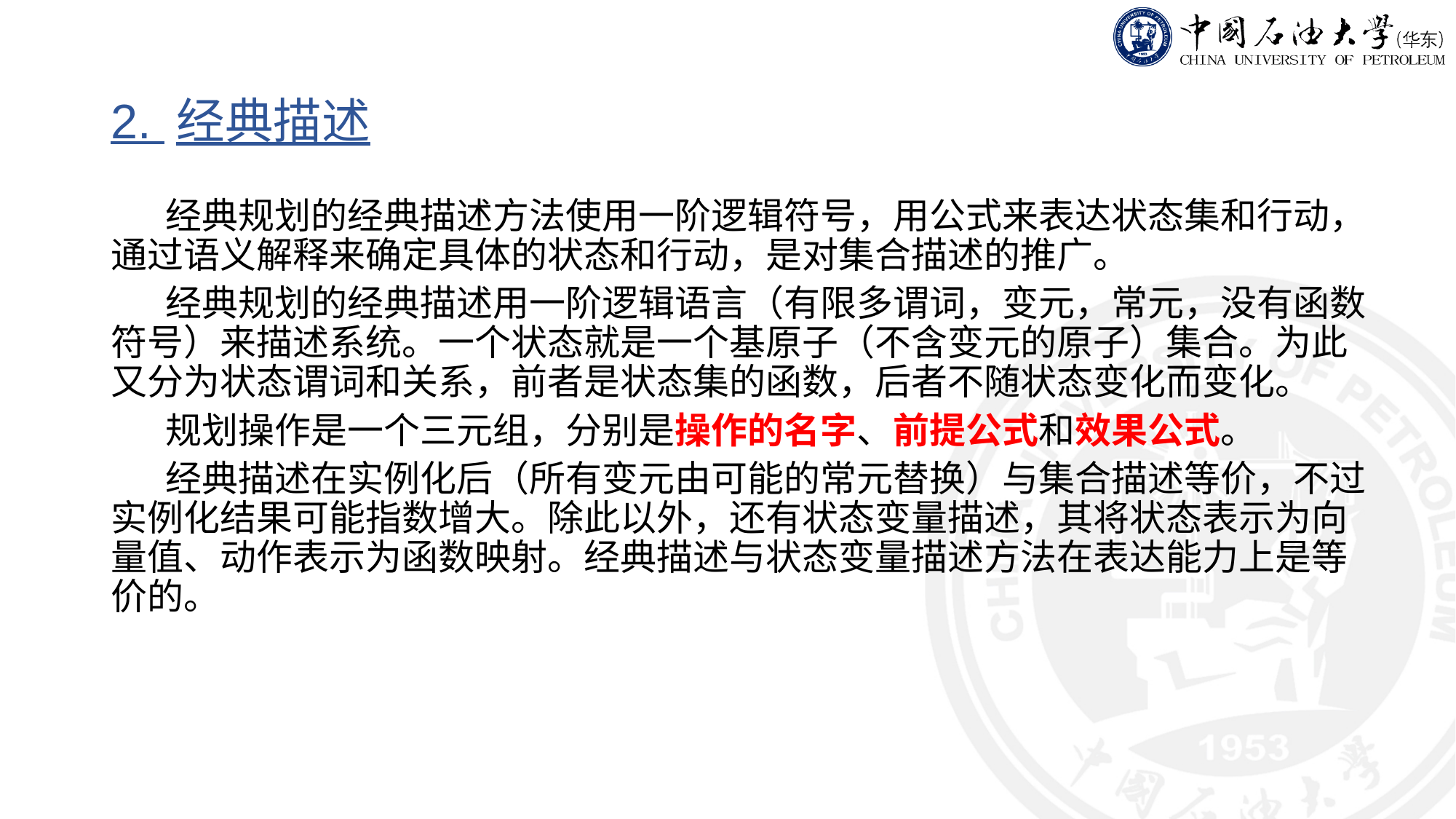

# 2. 经典描述
经典规划的经典描述方法使用一阶逻辑符号，用公式来表达状态集和行动，通过语义解释来确定具体的状态和行动，是对集合描述的推广。
经典规划的经典描述用一阶逻辑语言（有限多谓词，变元，常元，没有函数符号）来描述系统。一个状态就是一个基原子（不含变元的原子）集合。为此又分为状态谓词和关系，前者是状态集的函数，后者不随状态变化而变化。
规划操作是一个三元组，分别是操作的名字、前提公式和效果公式。
经典描述在实例化后（所有变元由可能的常元替换）与集合描述等价，不过实例化结果可能指数增大。除此以外，还有状态变量描述，其将状态表示为向量值、动作表示为函数映射。经典描述与状态变量描述方法在表达能力上是等价的。